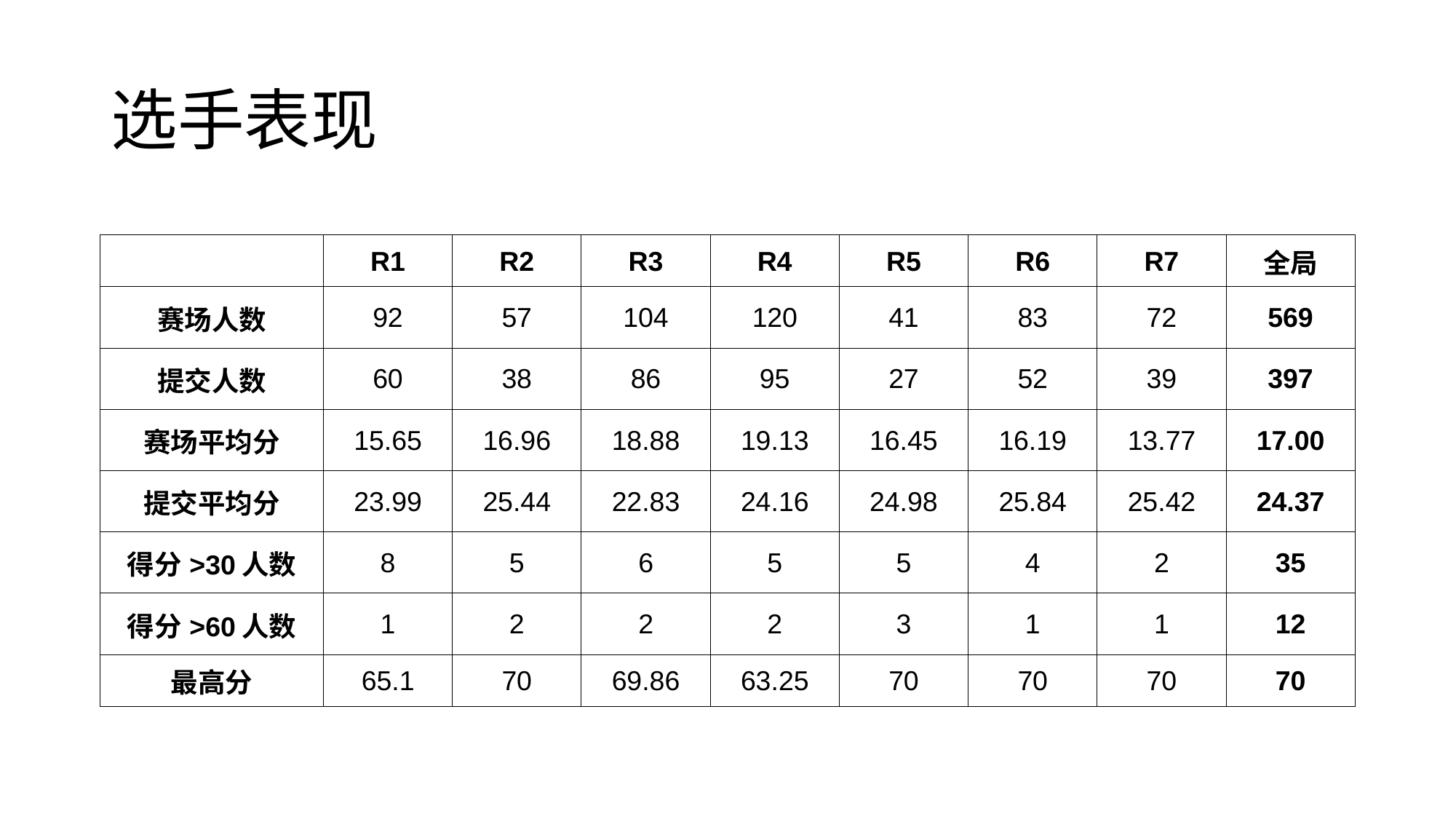

# 选手表现
|  | R1 | R2 | R3 | R4 | R5 | R6 | R7 | 全局 |
| --- | --- | --- | --- | --- | --- | --- | --- | --- |
| 赛场人数 | 92 | 57 | 104 | 120 | 41 | 83 | 72 | 569 |
| 提交人数 | 60 | 38 | 86 | 95 | 27 | 52 | 39 | 397 |
| 赛场平均分 | 15.65 | 16.96 | 18.88 | 19.13 | 16.45 | 16.19 | 13.77 | 17.00 |
| 提交平均分 | 23.99 | 25.44 | 22.83 | 24.16 | 24.98 | 25.84 | 25.42 | 24.37 |
| 得分>30人数 | 8 | 5 | 6 | 5 | 5 | 4 | 2 | 35 |
| 得分>60人数 | 1 | 2 | 2 | 2 | 3 | 1 | 1 | 12 |
| 最高分 | 65.1 | 70 | 69.86 | 63.25 | 70 | 70 | 70 | 70 |